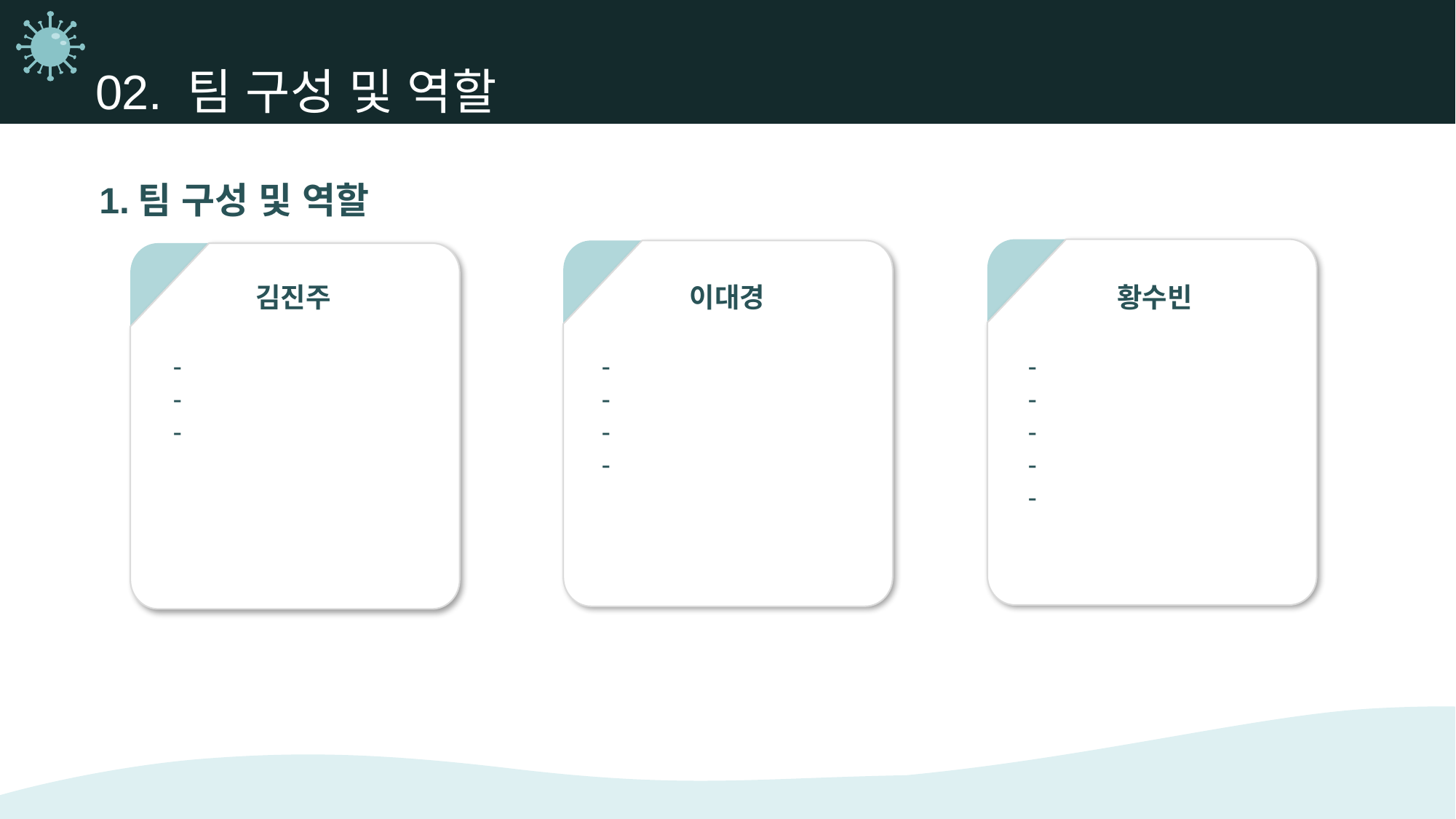

02. 팀 구성 및 역할
1.팀 구성 및 역할

김진주
이대경
황수빈
-
-
-
-
-
-
-
-
-
-
-
-